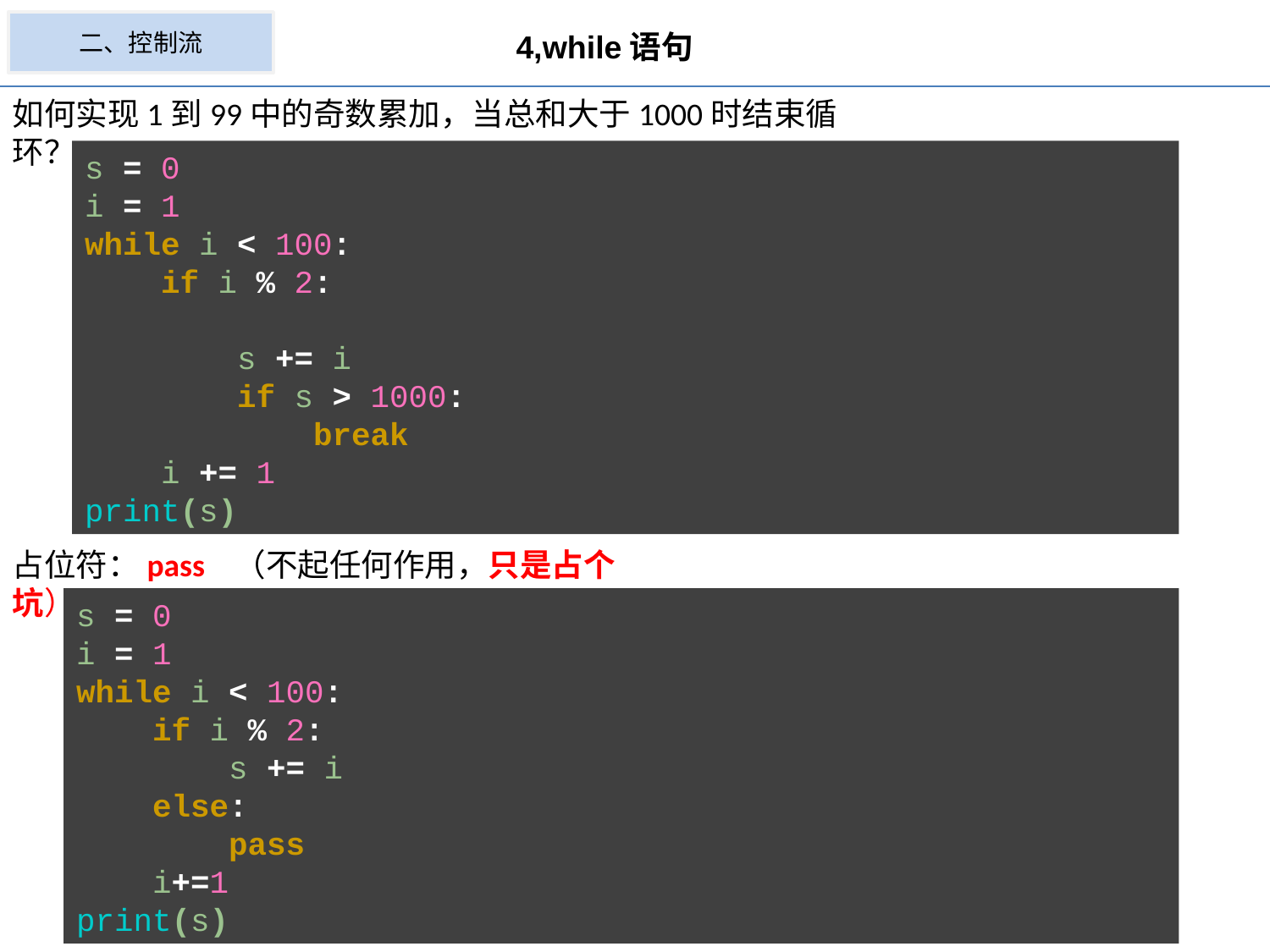

二、控制流
4,while语句
如何实现1到99中的奇数累加，当总和大于1000时结束循环？
s = 0
i = 1
while i < 100:
    if i % 2:
        s += i
        if s > 1000:
            break
    i += 1
print(s)
占位符：pass   （不起任何作用，只是占个坑）
s = 0
i = 1
while i < 100:
    if i % 2:
        s += i
    else:
        pass
    i+=1
print(s)